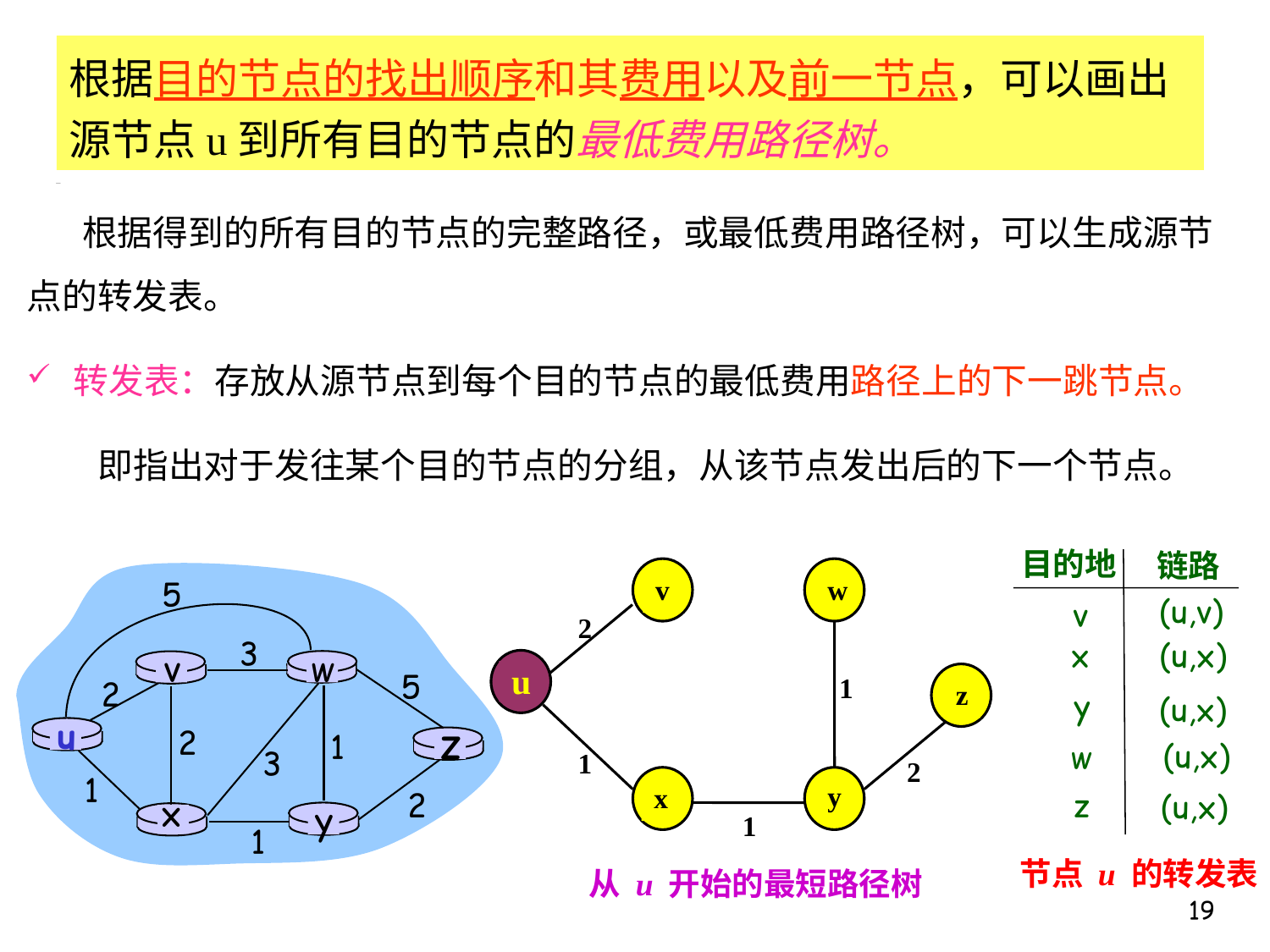

根据目的节点的找出顺序和其费用以及前一节点，可以画出源节点u到所有目的节点的最低费用路径树。
步骤
   0

D(v),p(v)
2,u

D(x),p(x)
1,u
D(w),p(w)
5,u

D(y),p(y)
∞

N'
u

D(z),p(z)
∞

4,y

2,u              4,x                                  2,x            ∞
1               ux

2,u              3,y                                                  4,y
2            uxy

3,y                                                 4,y
3          uxyv

4       uxyvw

5     uxyvwz

      根据得到的所有目的节点的完整路径，或最低费用路径树，可以生成源节点的转发表。
 转发表：存放从源节点到每个目的节点的最低费用路径上的下一跳节点。
        即指出对于发往某个目的节点的分组，从该节点发出后的下一个节点。
目的地
链路

(u,v)

v
(u,x)
x
y
(u,x)
(u,x)
w
z
(u,x)

5

3
v

w

5

2

u

z

2

1

3

1
2
x

y

1

v
2

w

1

u

z

2

1

x

y

1
节点 u 的转发表
从 u 开始的最短路径树
19